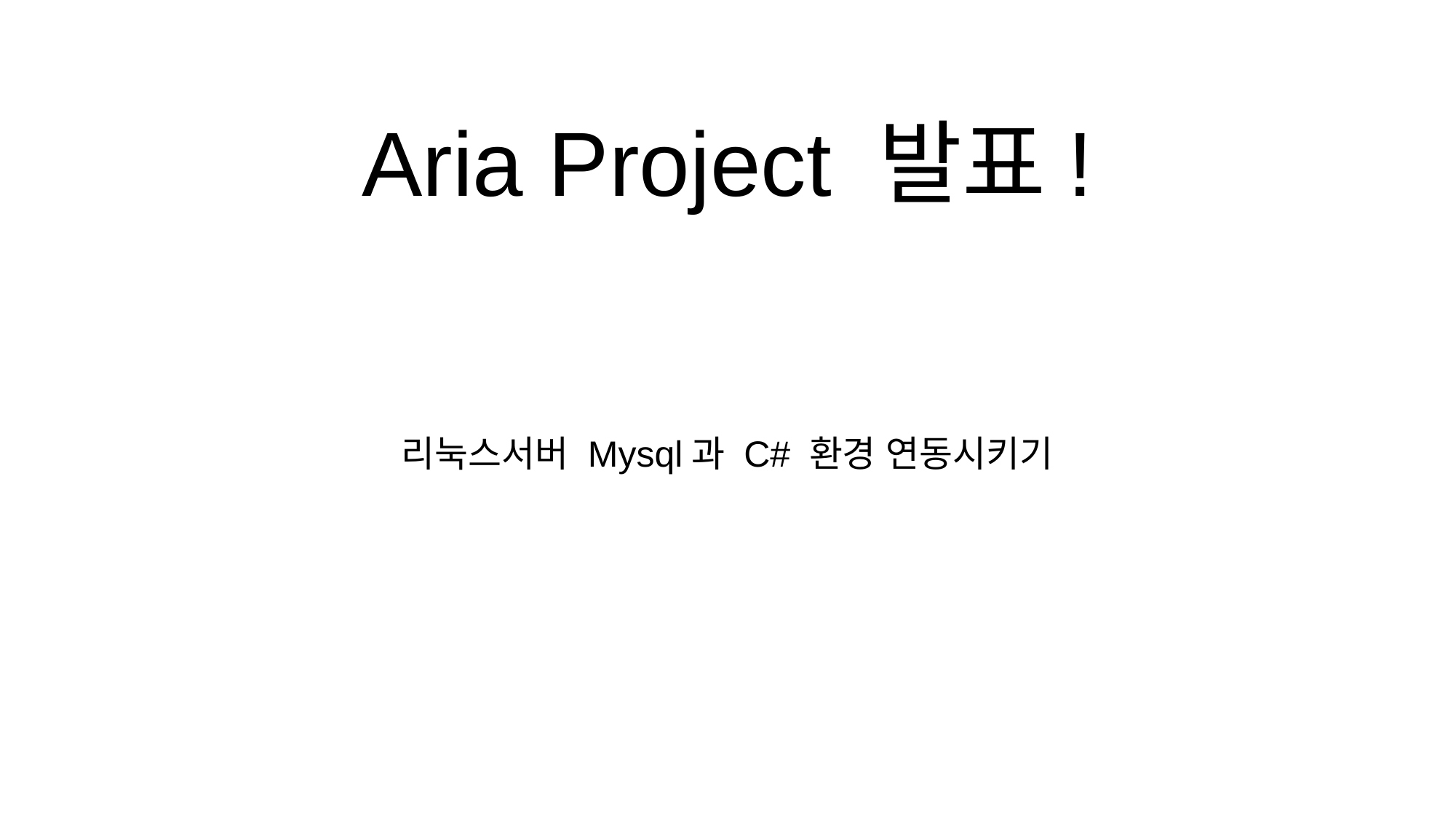

# Aria Project 발표!
리눅스서버 Mysql과 C# 환경 연동시키기